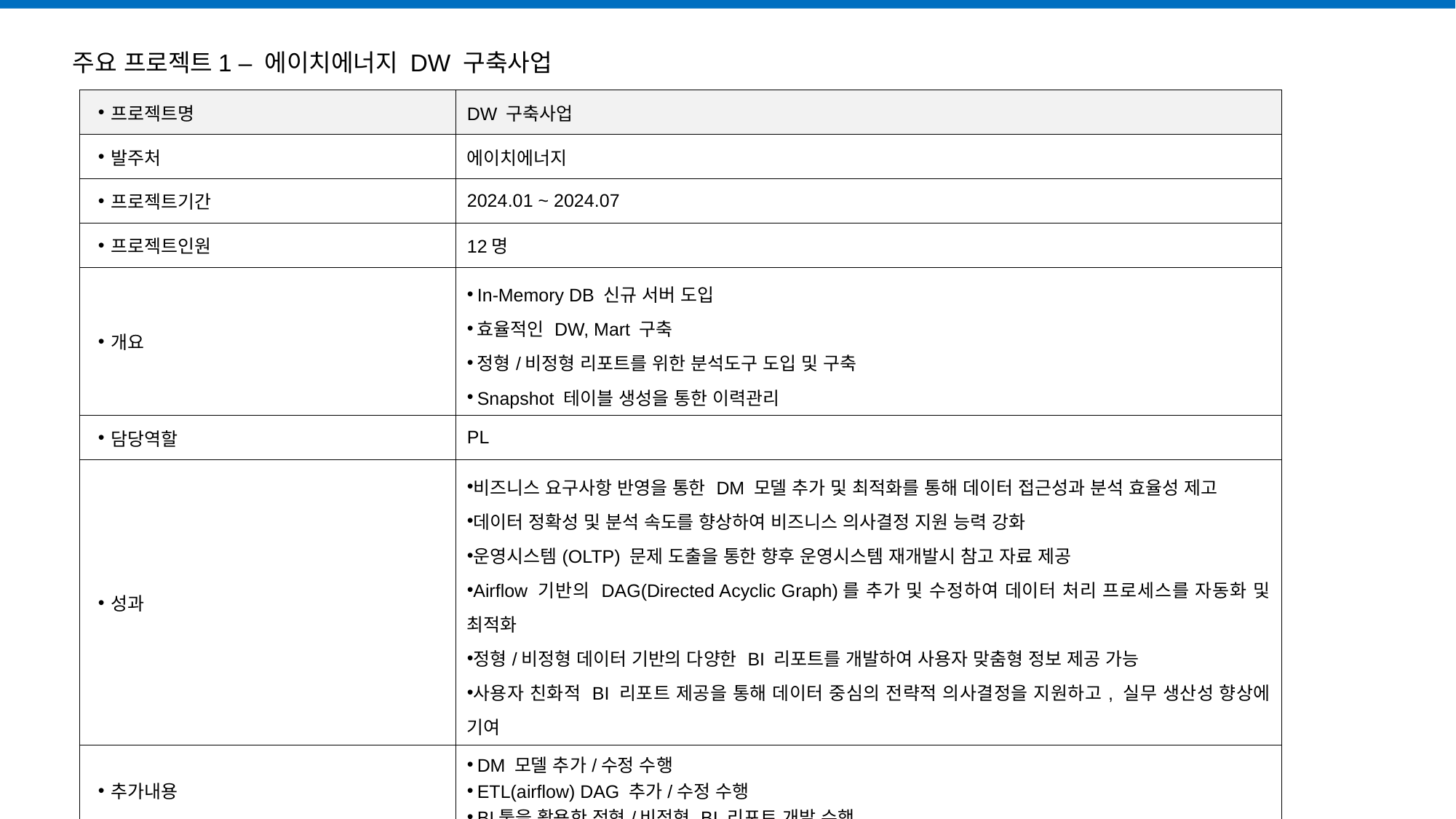

주요 프로젝트1 – 에이치에너지 DW 구축사업
| 프로젝트명 | DW 구축사업 |
| --- | --- |
| 발주처 | 에이치에너지 |
| 프로젝트기간 | 2024.01 ~ 2024.07 |
| 프로젝트인원 | 12명 |
| 개요 | In-Memory DB 신규 서버 도입 효율적인 DW, Mart 구축 정형/비정형 리포트를 위한 분석도구 도입 및 구축 Snapshot 테이블 생성을 통한 이력관리 |
| 담당역할 | PL |
| 성과 | 비즈니스 요구사항 반영을 통한 DM 모델 추가 및 최적화를 통해 데이터 접근성과 분석 효율성 제고 데이터 정확성 및 분석 속도를 향상하여 비즈니스 의사결정 지원 능력 강화 운영시스템(OLTP) 문제 도출을 통한 향후 운영시스템 재개발시 참고 자료 제공 Airflow 기반의 DAG(Directed Acyclic Graph)를 추가 및 수정하여 데이터 처리 프로세스를 자동화 및 최적화 정형/비정형 데이터 기반의 다양한 BI 리포트를 개발하여 사용자 맞춤형 정보 제공 가능 사용자 친화적 BI 리포트 제공을 통해 데이터 중심의 전략적 의사결정을 지원하고, 실무 생산성 향상에 기여 |
| 추가내용 | DM 모델 추가/수정 수행 ETL(airflow) DAG 추가/수정 수행 BI툴을 활용한 정형/비정형 BI 리포트 개발 수행 |